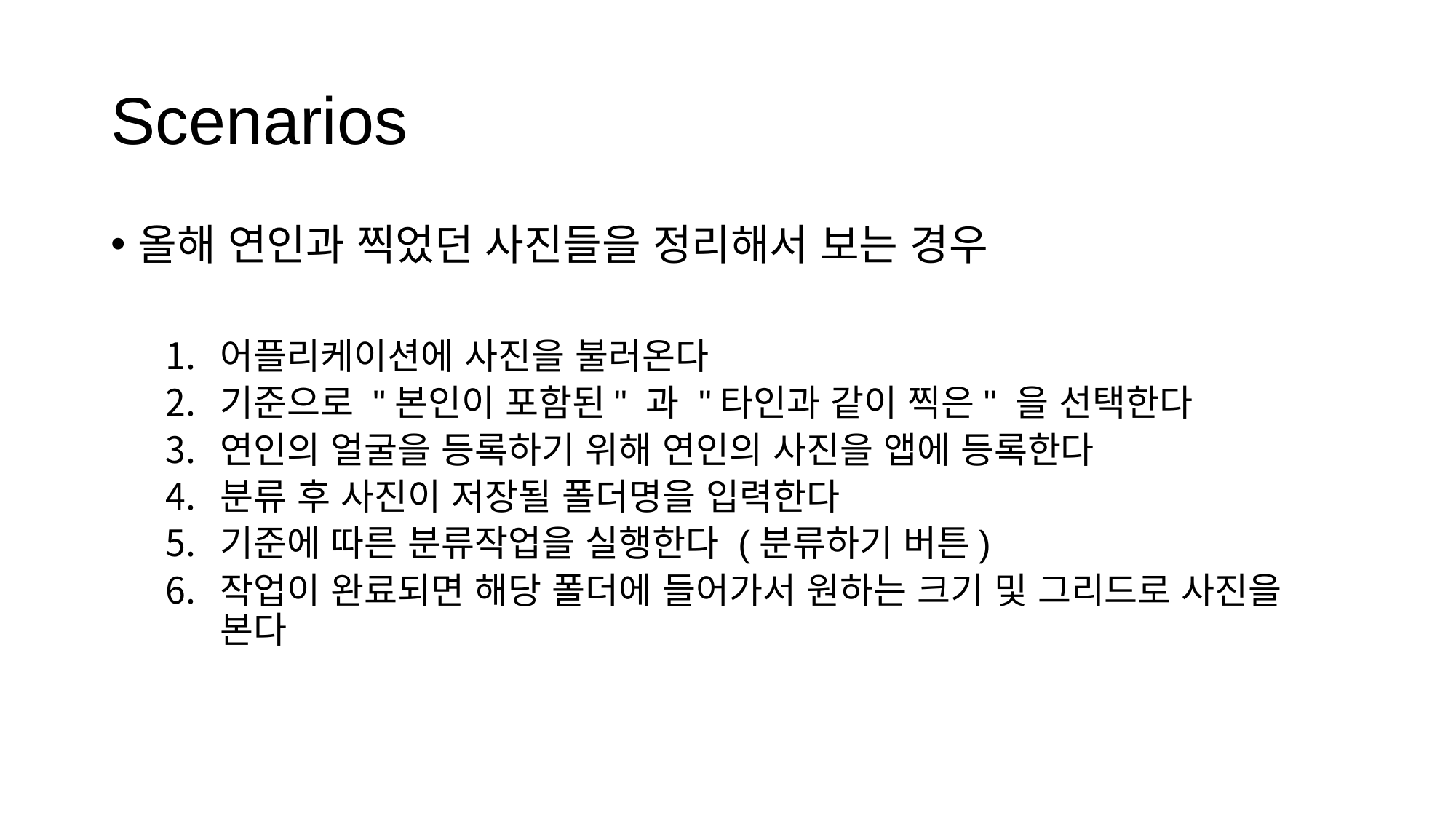

# Scenarios
올해 연인과 찍었던 사진들을 정리해서 보는 경우

어플리케이션에 사진을 불러온다
기준으로 "본인이 포함된" 과 "타인과 같이 찍은" 을 선택한다
연인의 얼굴을 등록하기 위해 연인의 사진을 앱에 등록한다
분류 후 사진이 저장될 폴더명을 입력한다
기준에 따른 분류작업을 실행한다 (분류하기 버튼)
작업이 완료되면 해당 폴더에 들어가서 원하는 크기 및 그리드로 사진을 본다